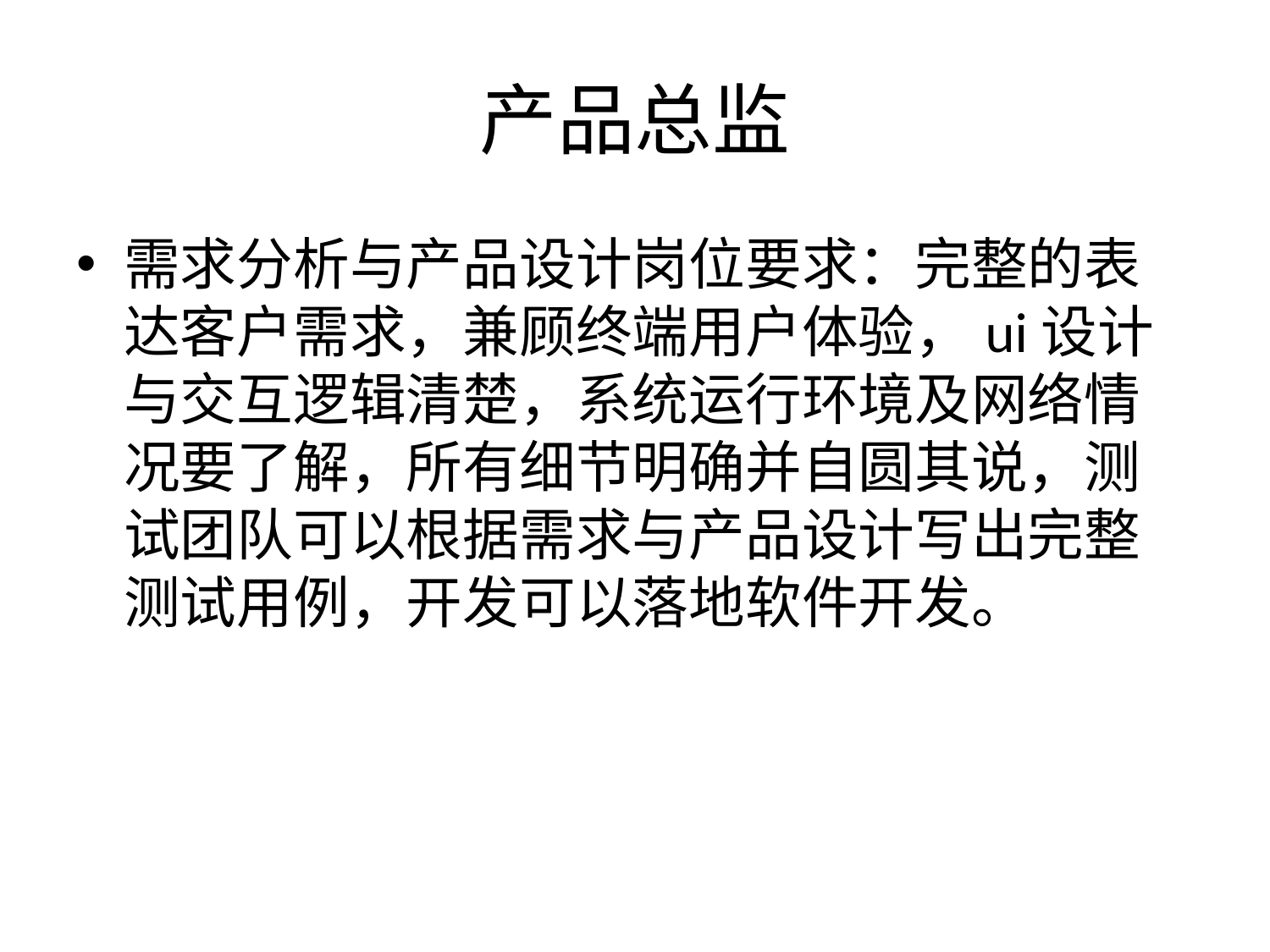

# 产品总监
需求分析与产品设计岗位要求：完整的表达客户需求，兼顾终端用户体验，ui设计与交互逻辑清楚，系统运行环境及网络情况要了解，所有细节明确并自圆其说，测试团队可以根据需求与产品设计写出完整测试用例，开发可以落地软件开发。